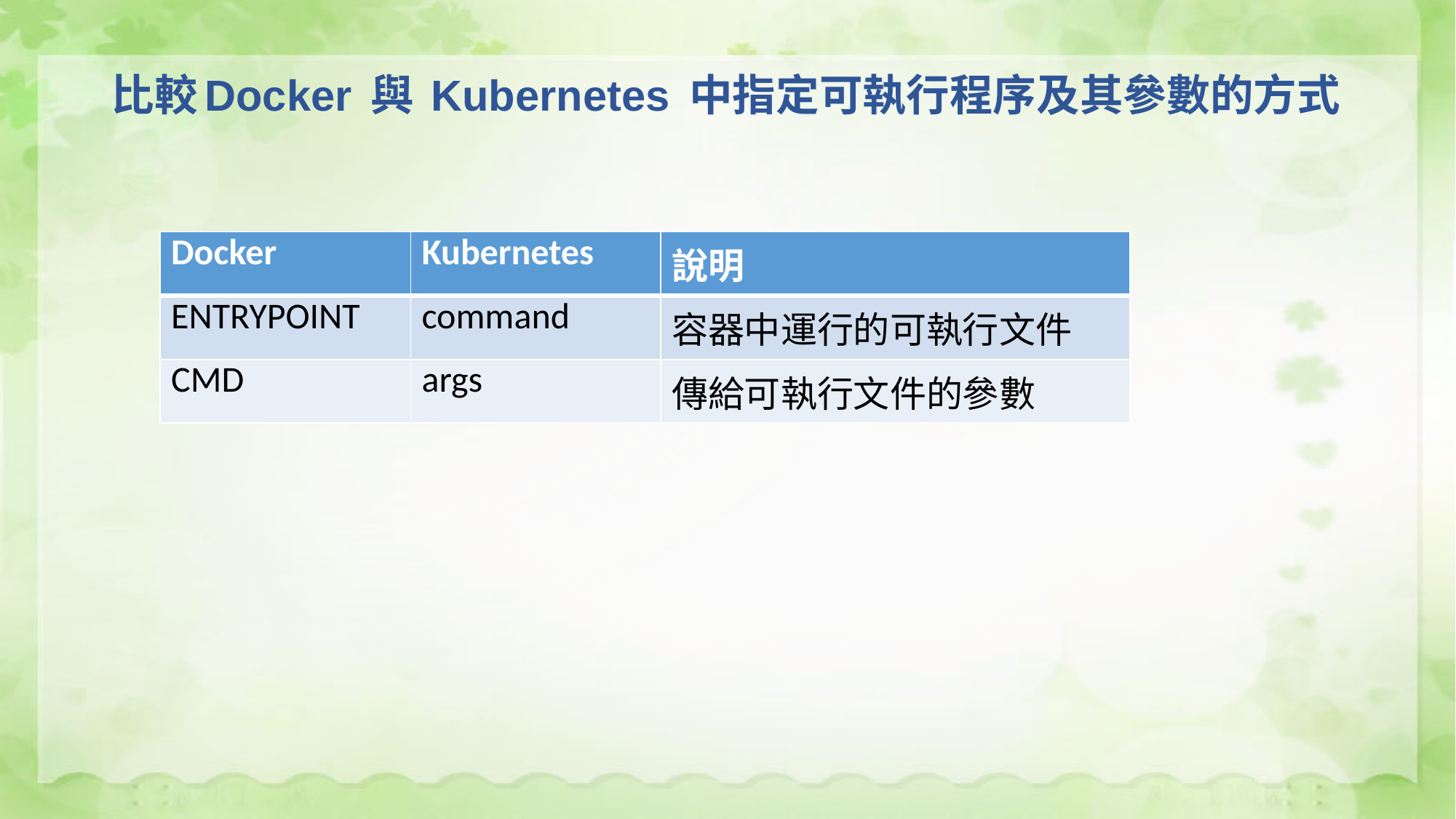

# 比較Docker 與 Kubernetes 中指定可執行程序及其參數的方式
| Docker | Kubernetes | 說明 |
| --- | --- | --- |
| ENTRYPOINT | command | 容器中運行的可執行文件 |
| CMD | args | 傳給可執行文件的參數 |